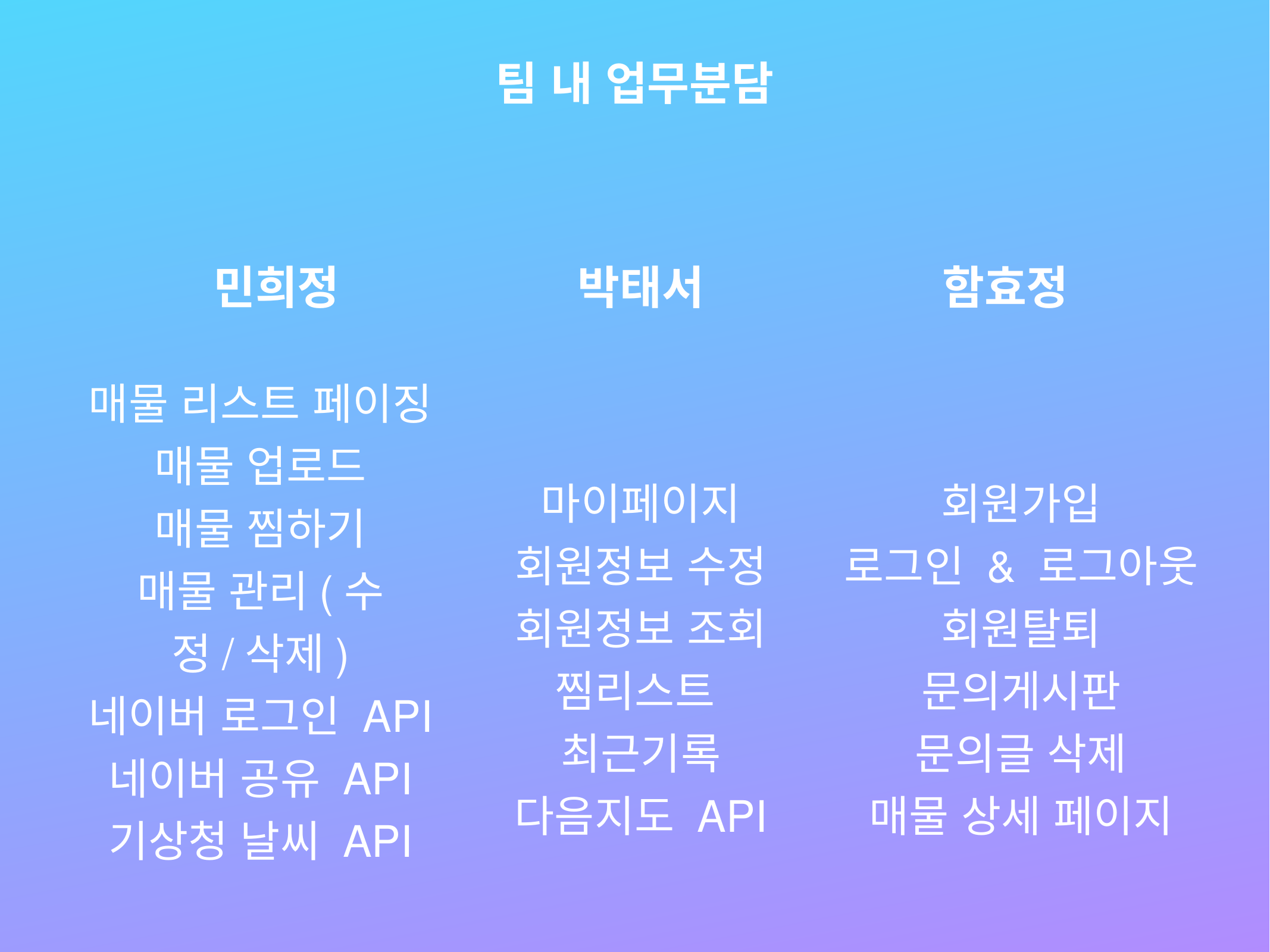

팀 내 업무분담
민희정
박태서
함효정
매물 리스트 페이징
매물 업로드
매물 찜하기
매물 관리(수정/삭제)
네이버 로그인 API
네이버 공유 API
기상청 날씨 API
마이페이지
회원정보 수정
회원정보 조회
찜리스트
최근기록
다음지도 API
회원가입
로그인 & 로그아웃
회원탈퇴
문의게시판
문의글 삭제
매물 상세 페이지